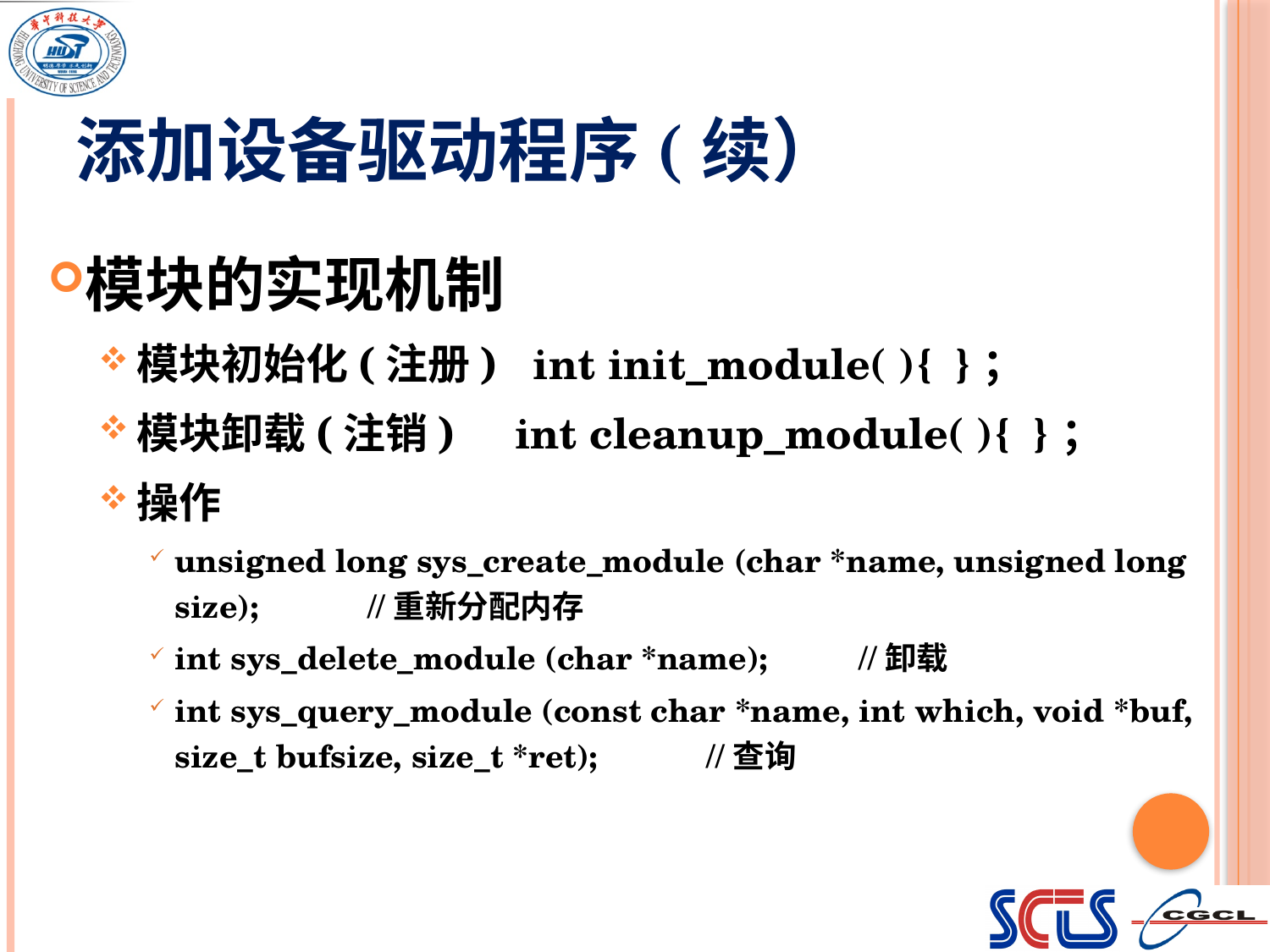

# 添加设备驱动程序(续）
模块的实现机制
模块初始化(注册)   int init_module( ){  }；
模块卸载(注销)     int cleanup_module( ){  }；
操作
unsigned long sys_create_module (char *name, unsigned long size);            //重新分配内存
int sys_delete_module (char *name);          //卸载
int sys_query_module (const char *name, int which, void *buf, size_t bufsize, size_t *ret);            //查询
41